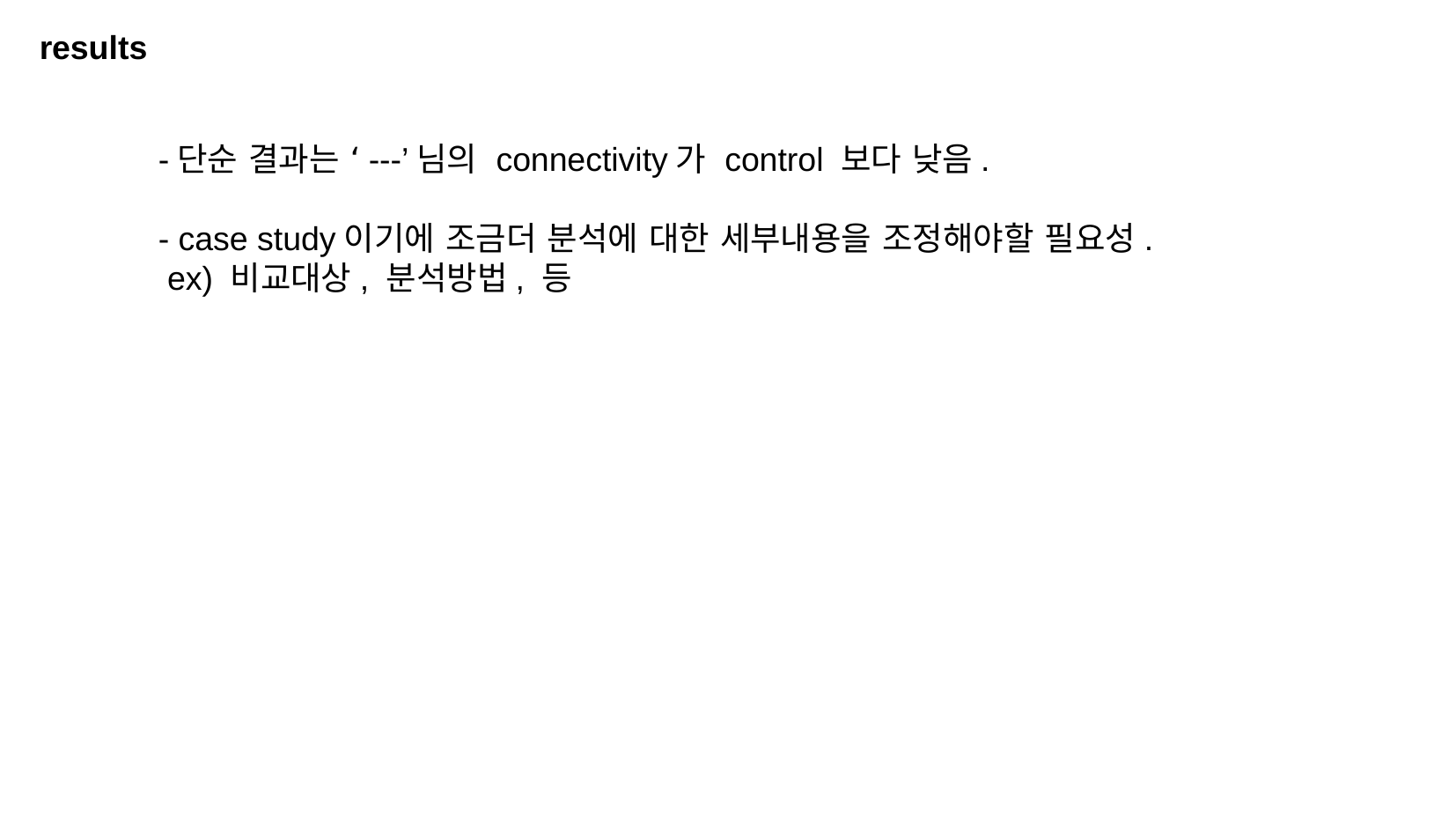

results
-단순 결과는 ‘---’님의 connectivity가 control 보다 낮음.

- case study이기에 조금더 분석에 대한 세부내용을 조정해야할 필요성.
 ex) 비교대상, 분석방법, 등